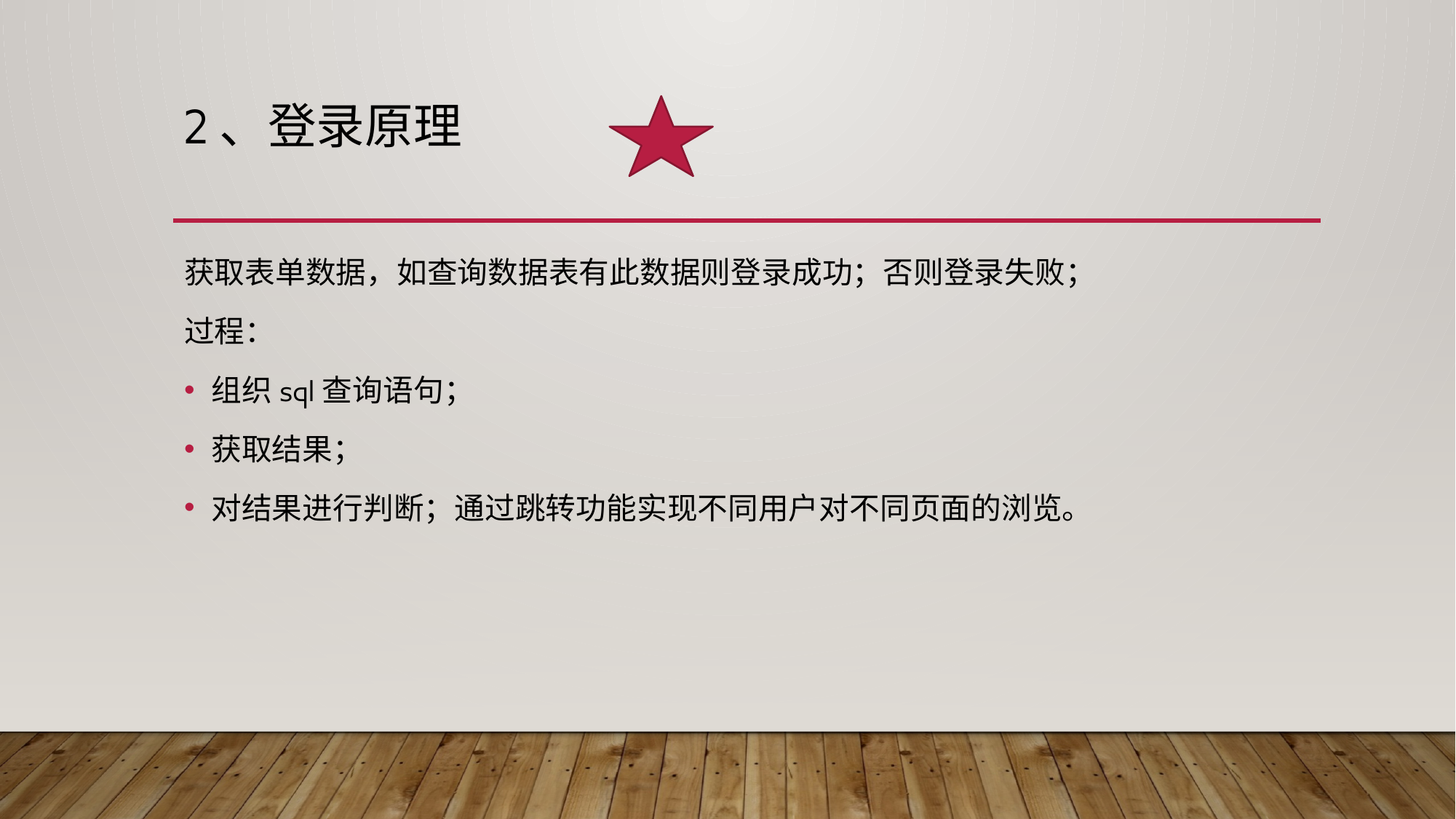

# 2、登录原理

获取表单数据，如查询数据表有此数据则登录成功；否则登录失败；
过程：
组织sql查询语句；
获取结果；
对结果进行判断；通过跳转功能实现不同用户对不同页面的浏览。